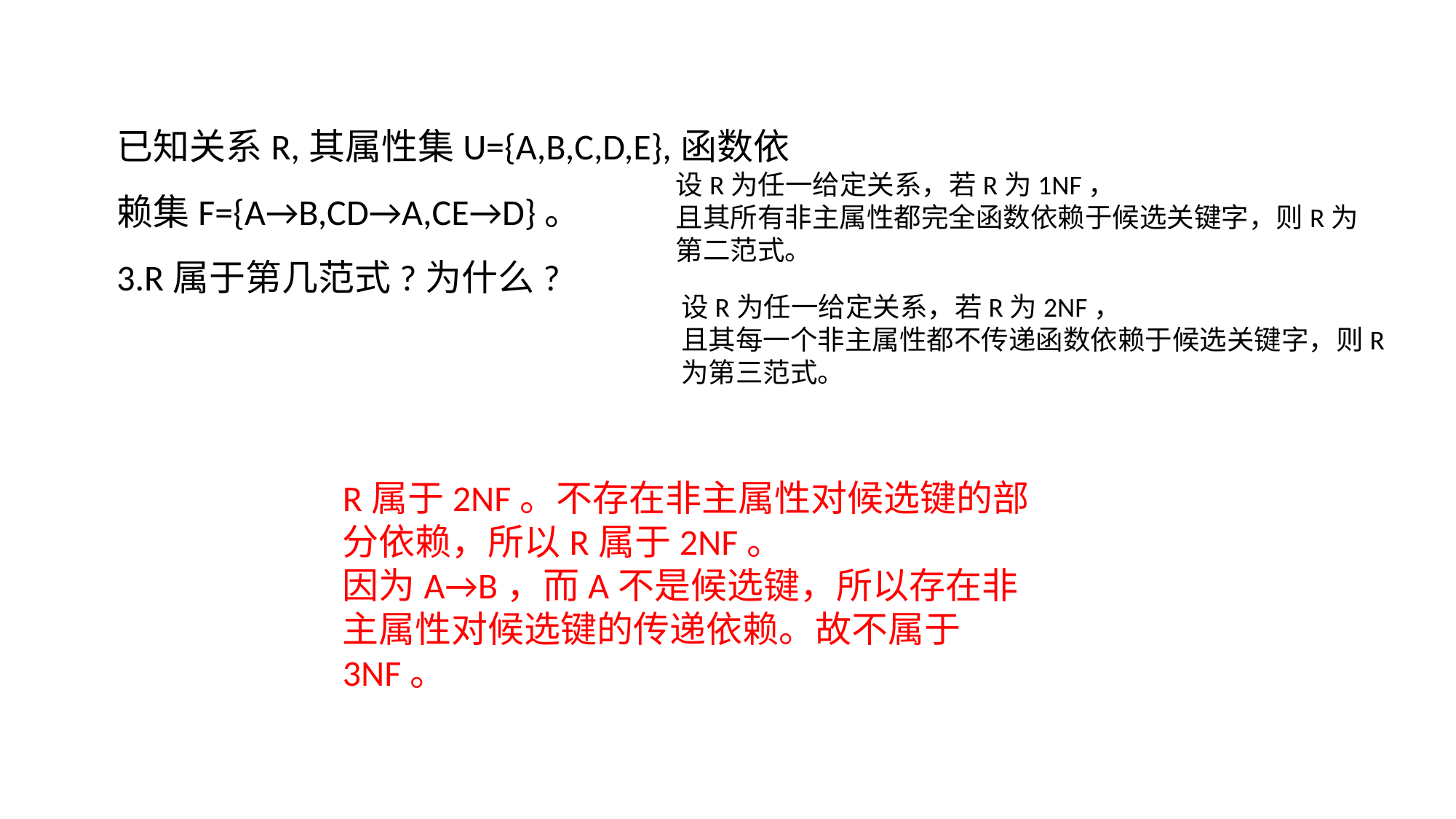

已知关系R,其属性集U={A,B,C,D,E},函数依赖集F={A→B,CD→A,CE→D}。
3.R属于第几范式?为什么?

设R为任一给定关系，若R为1NF，
且其所有非主属性都完全函数依赖于候选关键字，则R为第二范式。

设R为任一给定关系，若R为2NF，
且其每一个非主属性都不传递函数依赖于候选关键字，则R为第三范式。
R属于2NF。不存在非主属性对候选键的部分依赖，所以R属于2NF。
因为A→B，而A不是候选键，所以存在非主属性对候选键的传递依赖。故不属于3NF。